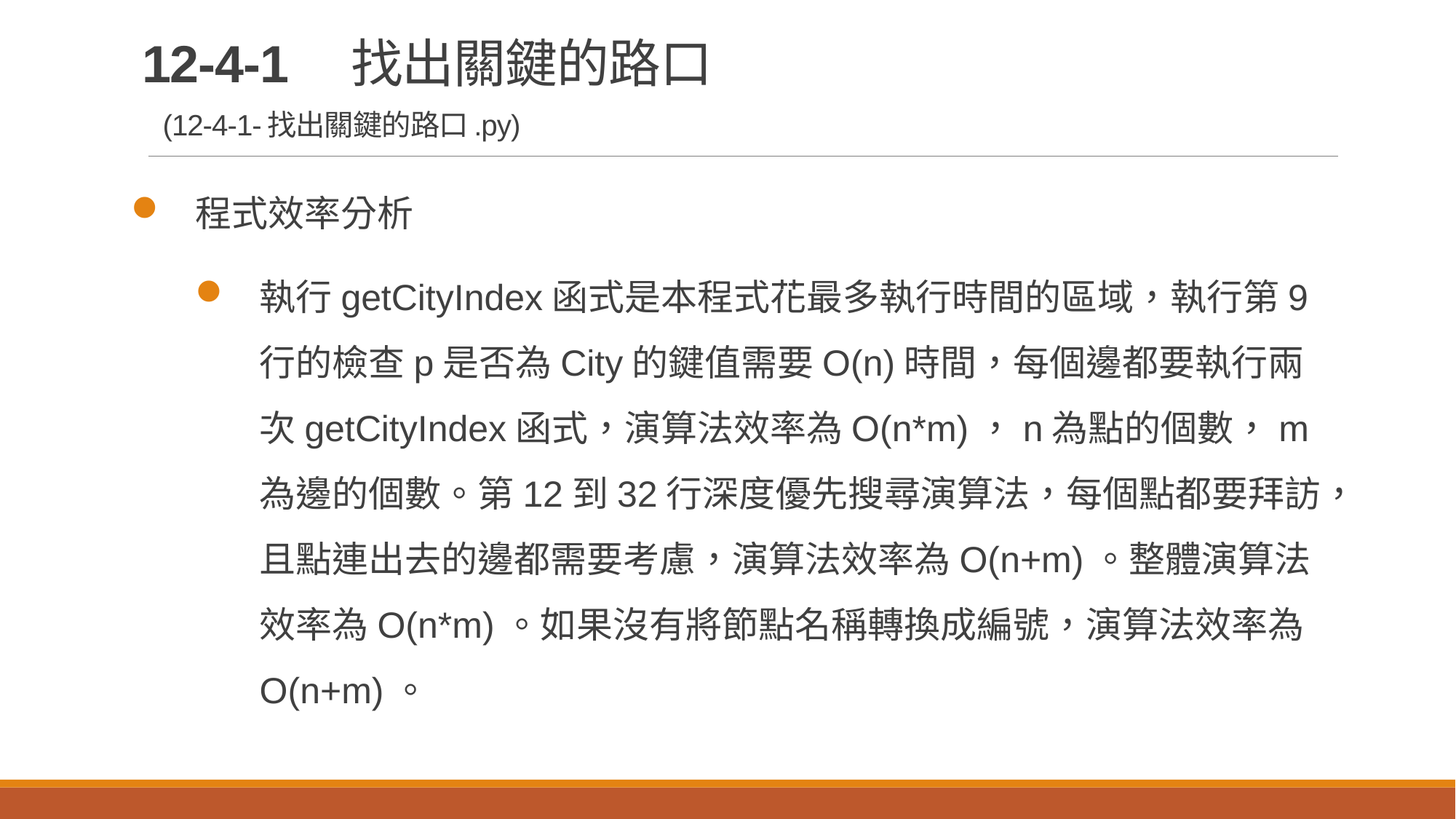

# 12-4-1　找出關鍵的路口 (12-4-1-找出關鍵的路口.py)
程式效率分析
執行getCityIndex函式是本程式花最多執行時間的區域，執行第9行的檢查p是否為City的鍵值需要O(n)時間，每個邊都要執行兩次getCityIndex函式，演算法效率為O(n*m)，n為點的個數，m為邊的個數。第12到32行深度優先搜尋演算法，每個點都要拜訪，且點連出去的邊都需要考慮，演算法效率為O(n+m)。整體演算法效率為O(n*m)。如果沒有將節點名稱轉換成編號，演算法效率為O(n+m)。